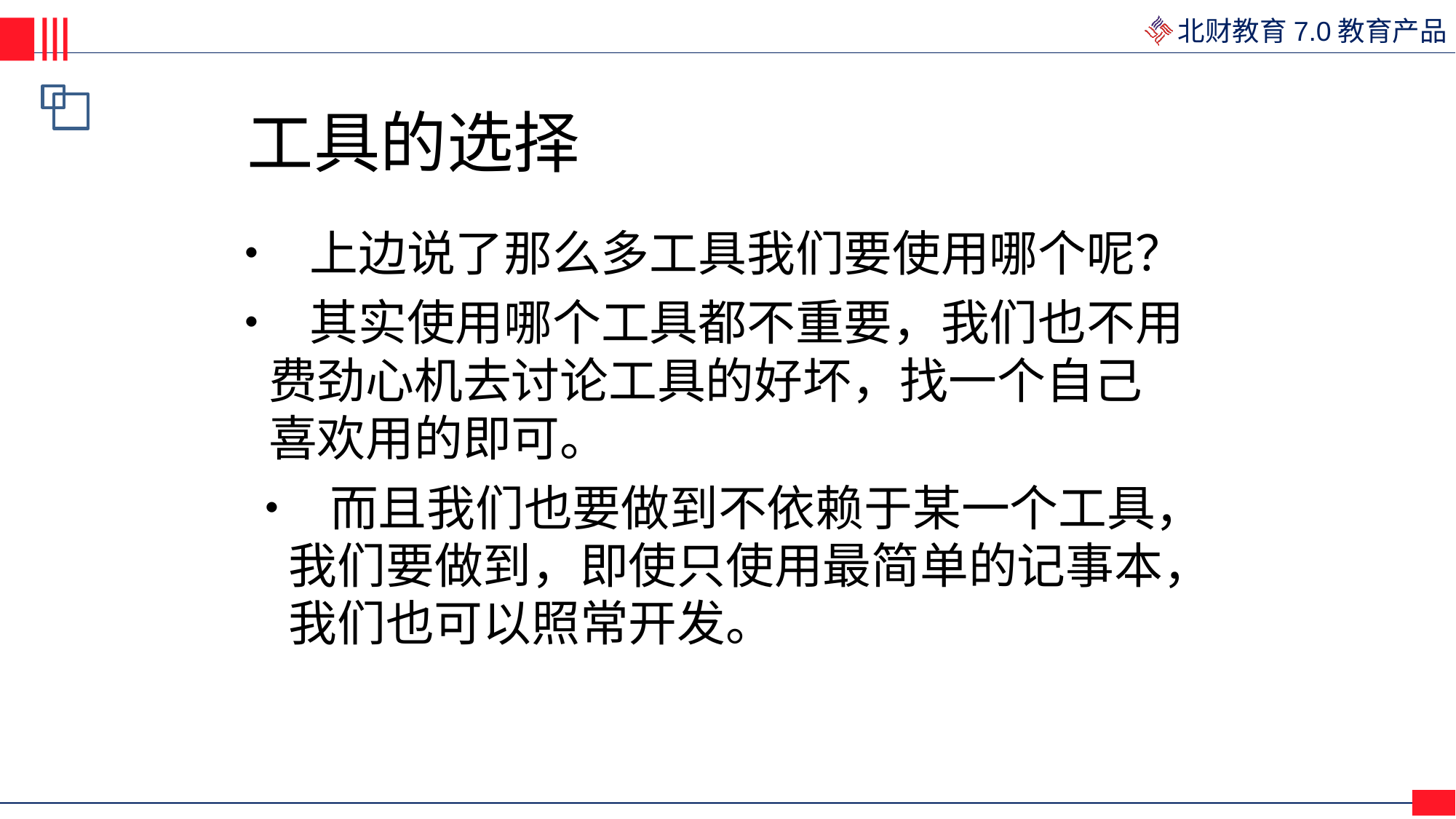

工具的选择
•  上边说了那么多工具我们要使用哪个呢？
•  其实使用哪个工具都不重要，我们也不用
	费劲心机去讨论工具的好坏，找一个自己
	喜欢用的即可。
•  而且我们也要做到不依赖于某一个工具，
	我们要做到，即使只使用最简单的记事本，
	我们也可以照常开发。